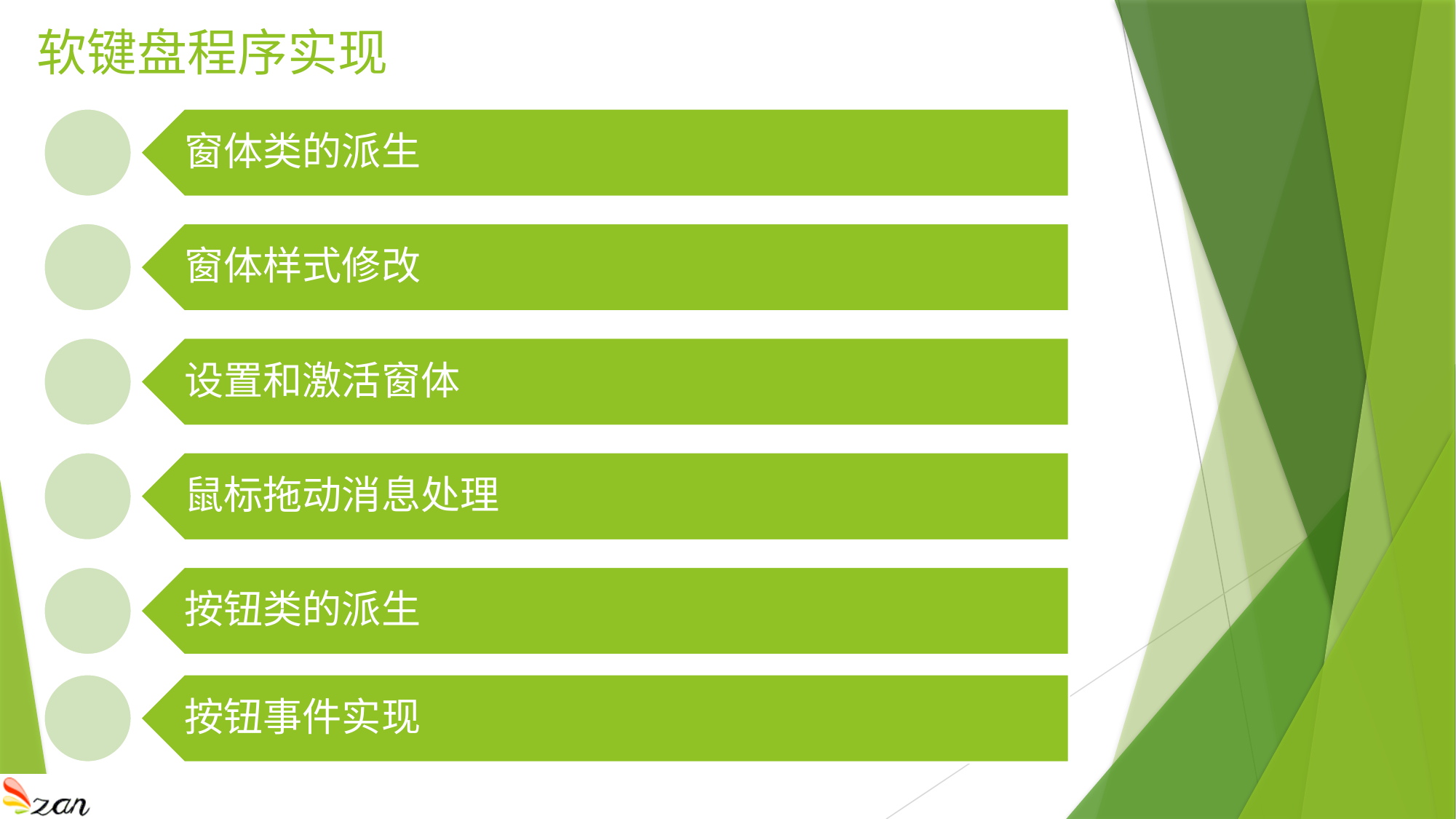

# 软键盘程序实现
窗体类的派生
窗体样式修改
设置和激活窗体
鼠标拖动消息处理
按钮类的派生
按钮事件实现